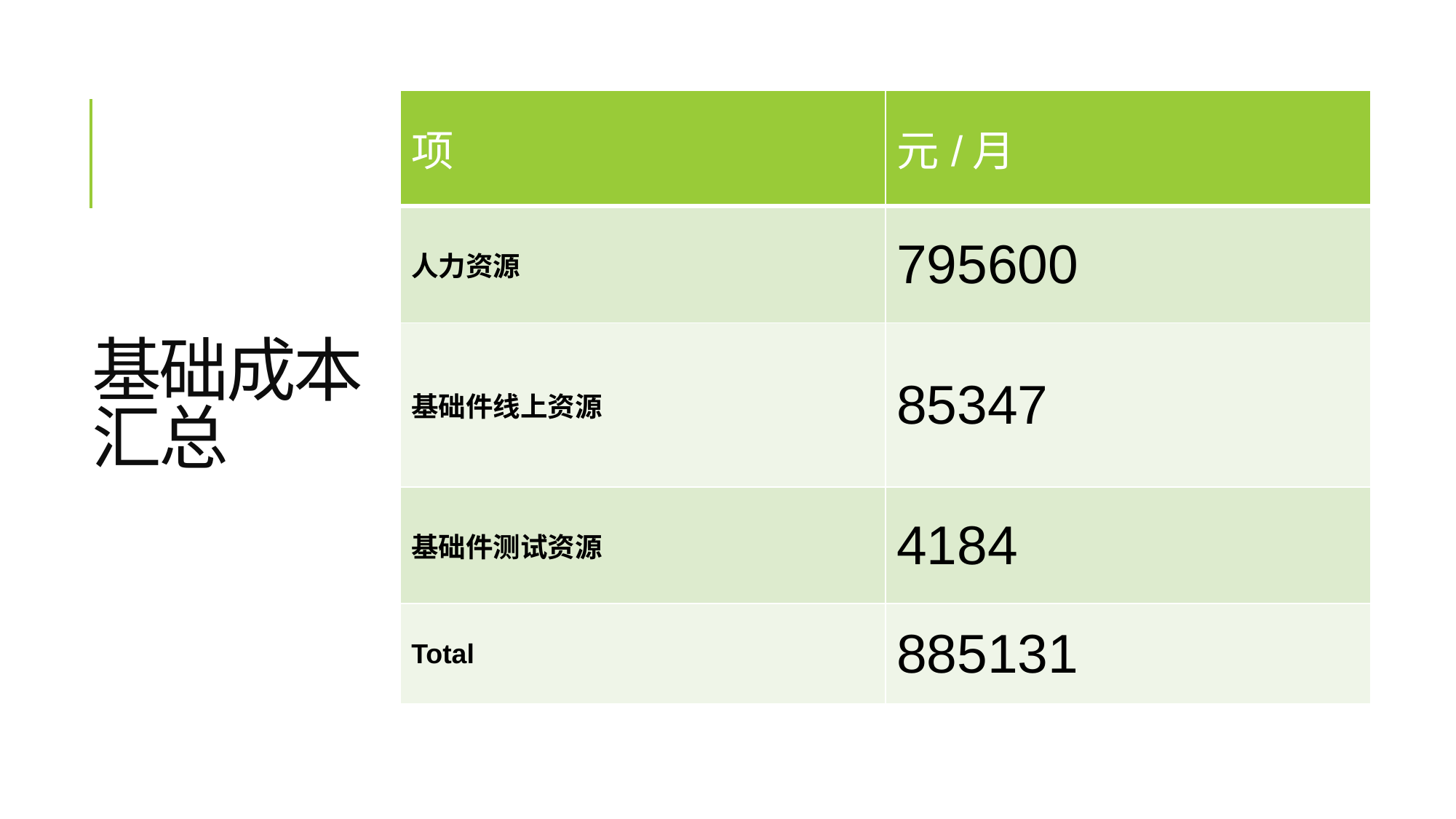

# 基础成本 汇总
| 项 | 元/月 |
| --- | --- |
| 人力资源 | 795600 |
| 基础件线上资源 | 85347 |
| 基础件测试资源 | 4184 |
| Total | 885131 |